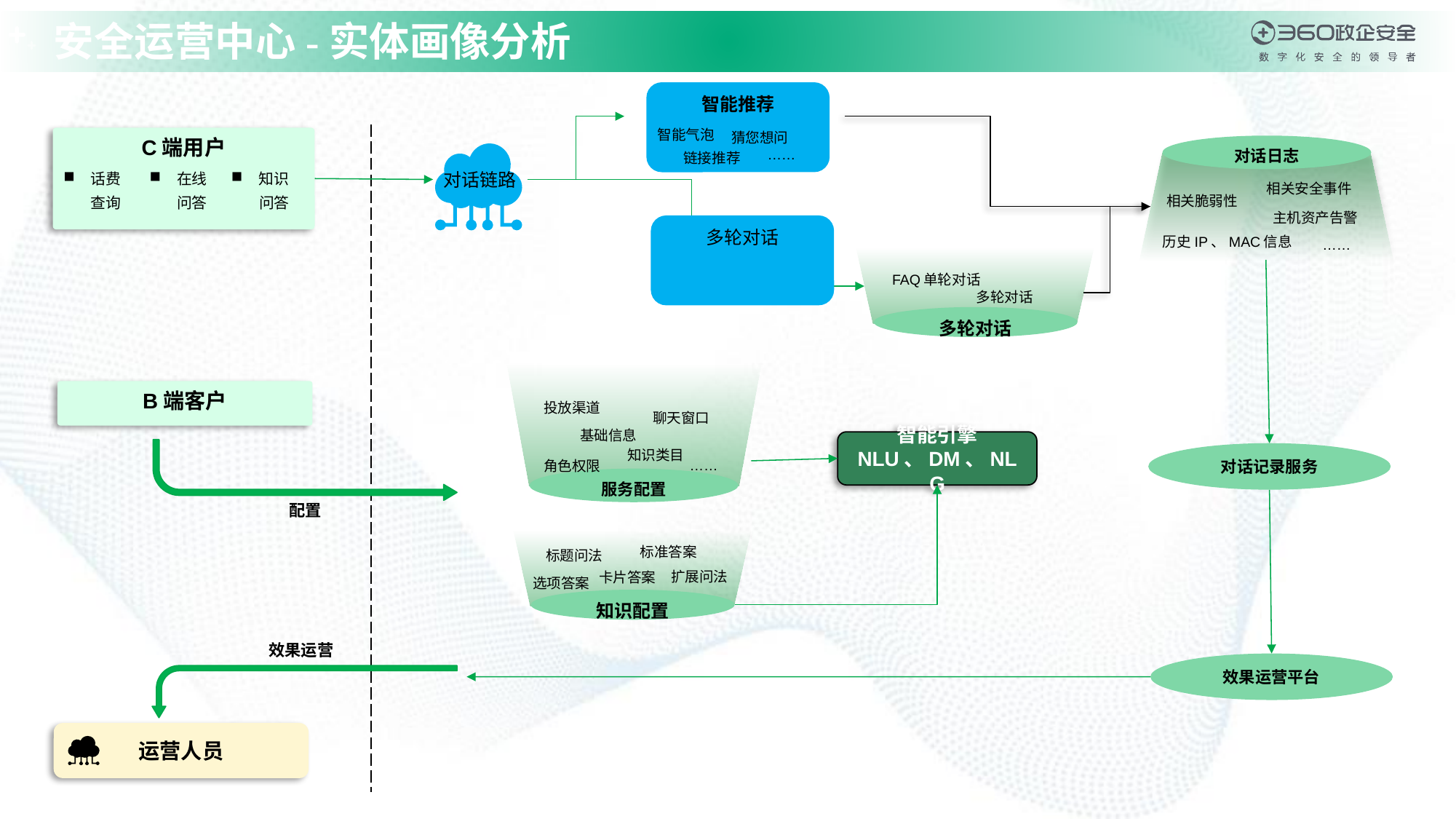

# 安全运营中心-实体画像分析
智能推荐

智能气泡
猜您想问
C端用户
……
链接推荐
对话日志

相关安全事件
相关脆弱性
主机资产告警
历史IP、MAC信息
……

话费查询
在线问答
知识
       问答
对话链路
多轮对话

FAQ单轮对话
多轮对话
多轮对话

投放渠道
聊天窗口
基础信息
知识类目
……
角色权限
服务配置
B端客户
智能引擎
NLU、DM、NLG

对话记录服务
配置
标准答案

标题问法
卡片答案
知识配置

扩展问法
选项答案
效果运营
效果运营平台
运营人员